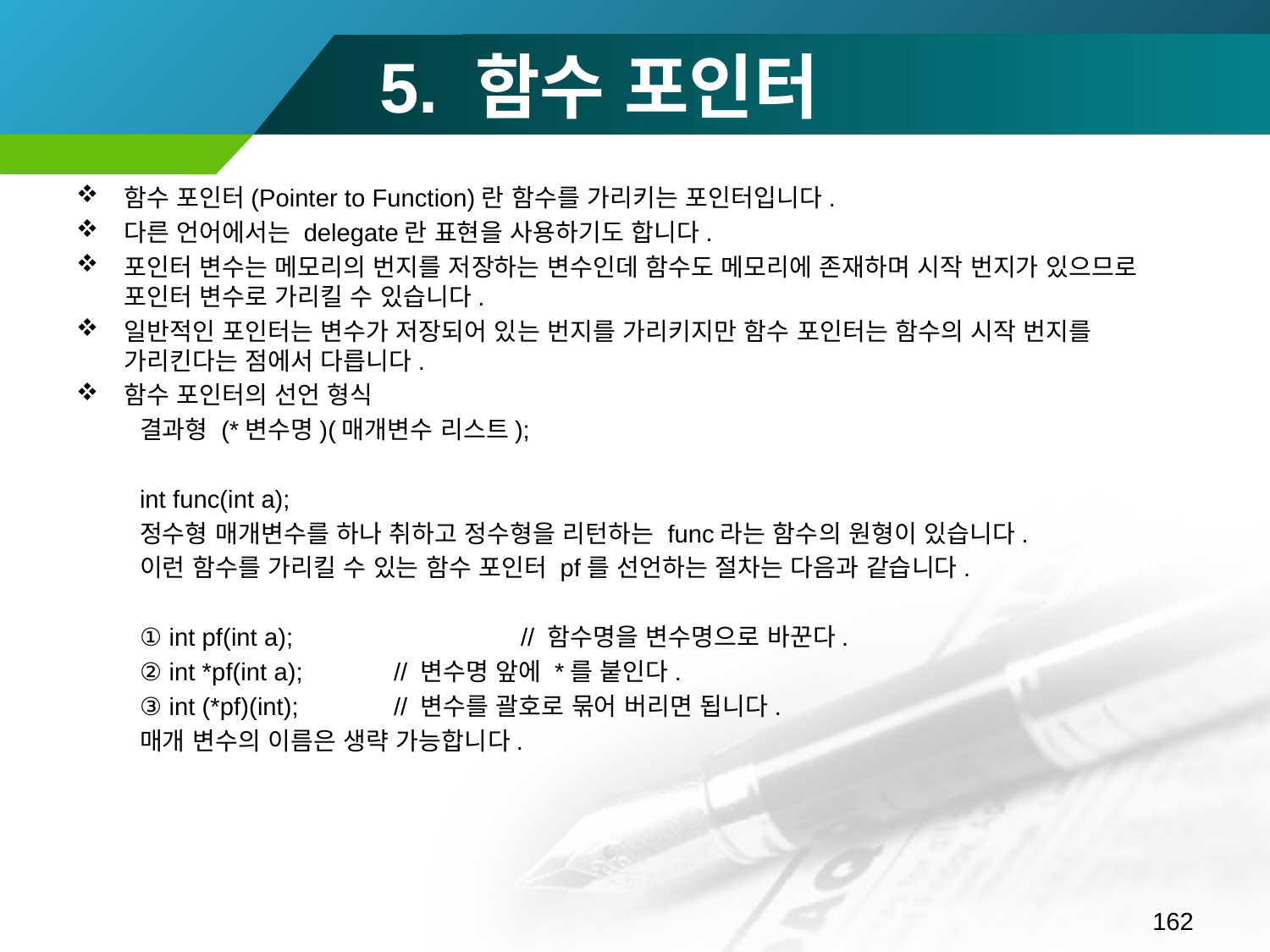

# 5. 함수 포인터
함수 포인터(Pointer to Function)란 함수를 가리키는 포인터입니다.
다른 언어에서는 delegate란 표현을 사용하기도 합니다.
포인터 변수는 메모리의 번지를 저장하는 변수인데 함수도 메모리에 존재하며 시작 번지가 있으므로 포인터 변수로 가리킬 수 있습니다.
일반적인 포인터는 변수가 저장되어 있는 번지를 가리키지만 함수 포인터는 함수의 시작 번지를 가리킨다는 점에서 다릅니다.
함수 포인터의 선언 형식
결과형 (*변수명)(매개변수 리스트);

int func(int a);
정수형 매개변수를 하나 취하고 정수형을 리턴하는 func라는 함수의 원형이 있습니다.
이런 함수를 가리킬 수 있는 함수 포인터 pf를 선언하는 절차는 다음과 같습니다.

① int pf(int a);		// 함수명을 변수명으로 바꾼다.
② int *pf(int a);	// 변수명 앞에 *를 붙인다.
③ int (*pf)(int);	// 변수를 괄호로 묶어 버리면 됩니다.
매개 변수의 이름은 생략 가능합니다.

162